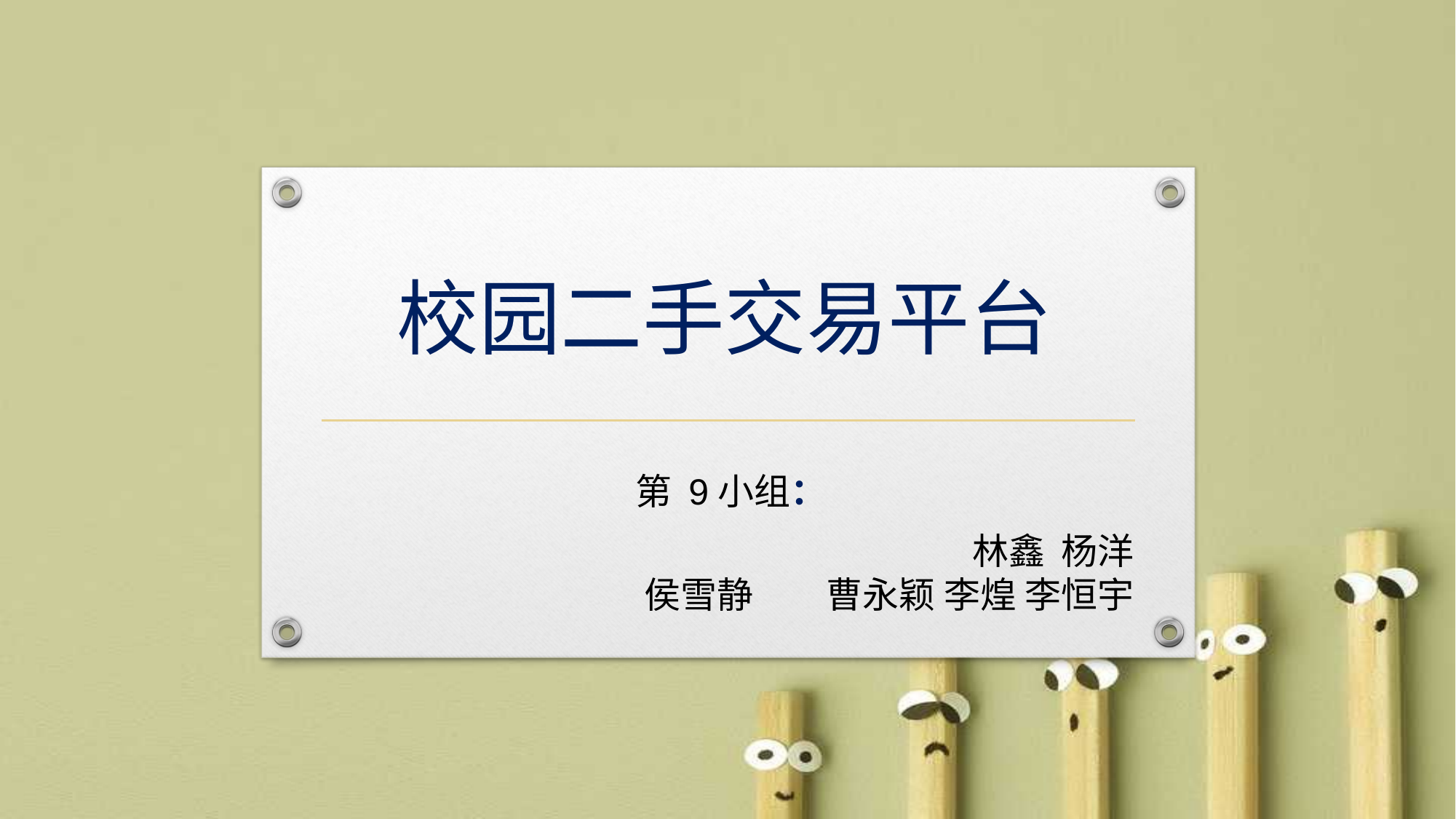

# 校园二手交易平台
  第 9小组：
			林鑫  杨洋 侯雪静         曹永颖 李煌 李恒宇